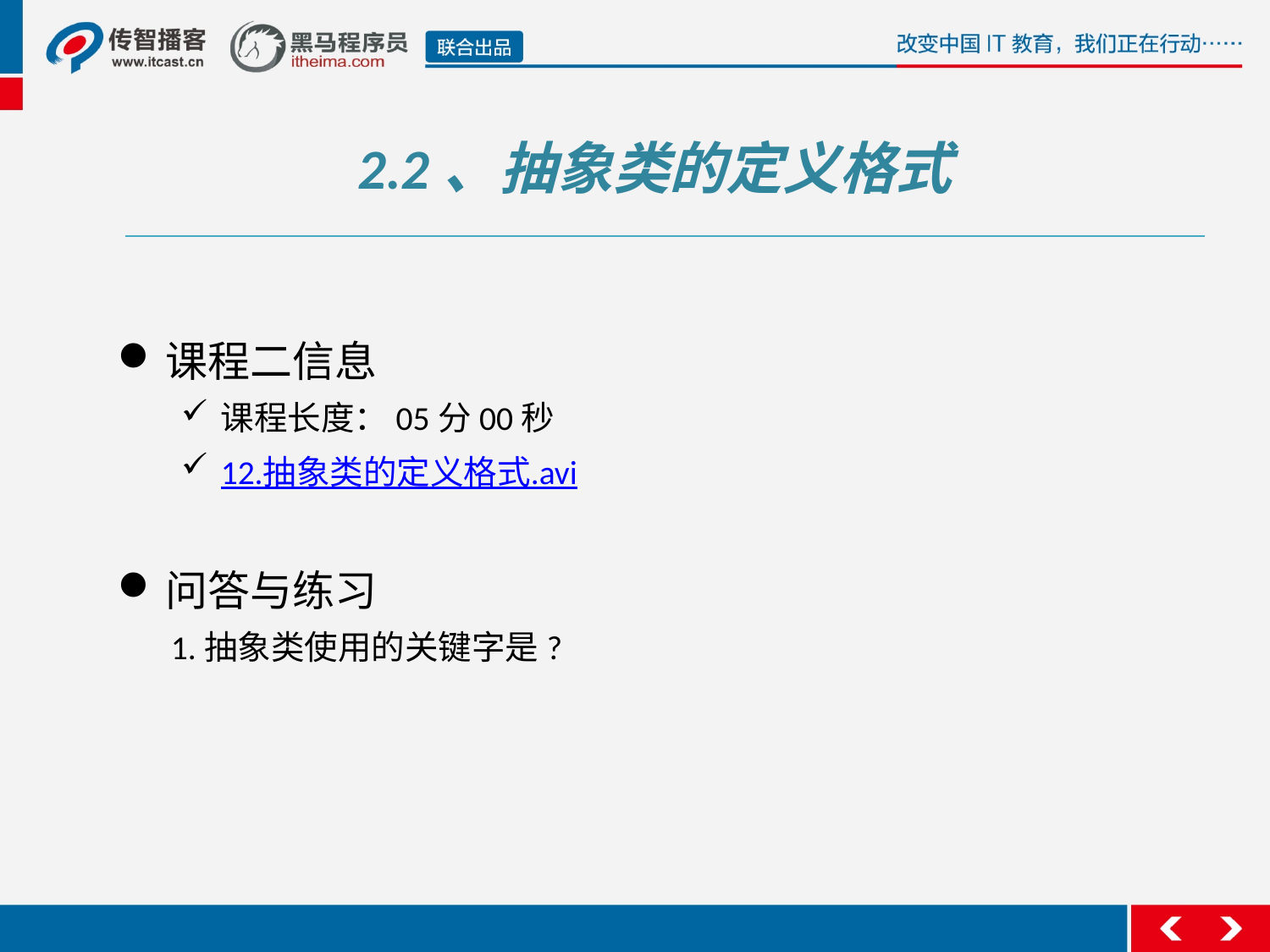

2.2、抽象类的定义格式

课程二信息
课程长度：05分00秒
12.抽象类的定义格式.avi

问答与练习
       1.抽象类使用的关键字是?